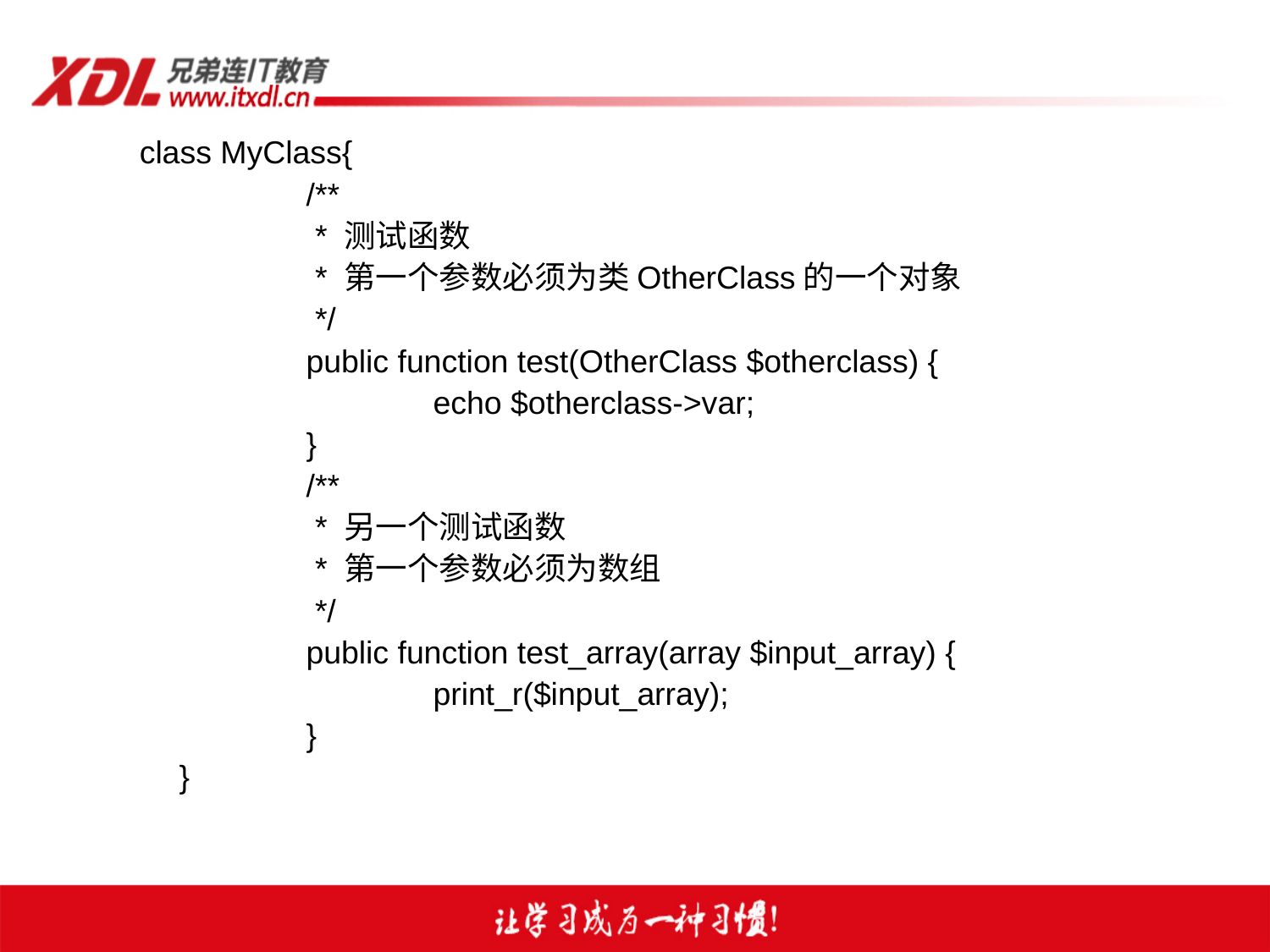

class MyClass{
		/**
		 * 测试函数
		 * 第一个参数必须为类OtherClass的一个对象
		 */
		public function test(OtherClass $otherclass) {
			echo $otherclass->var;
		}
		/**
		 * 另一个测试函数
		 * 第一个参数必须为数组
		 */
		public function test_array(array $input_array) {
			print_r($input_array);
		}
	}